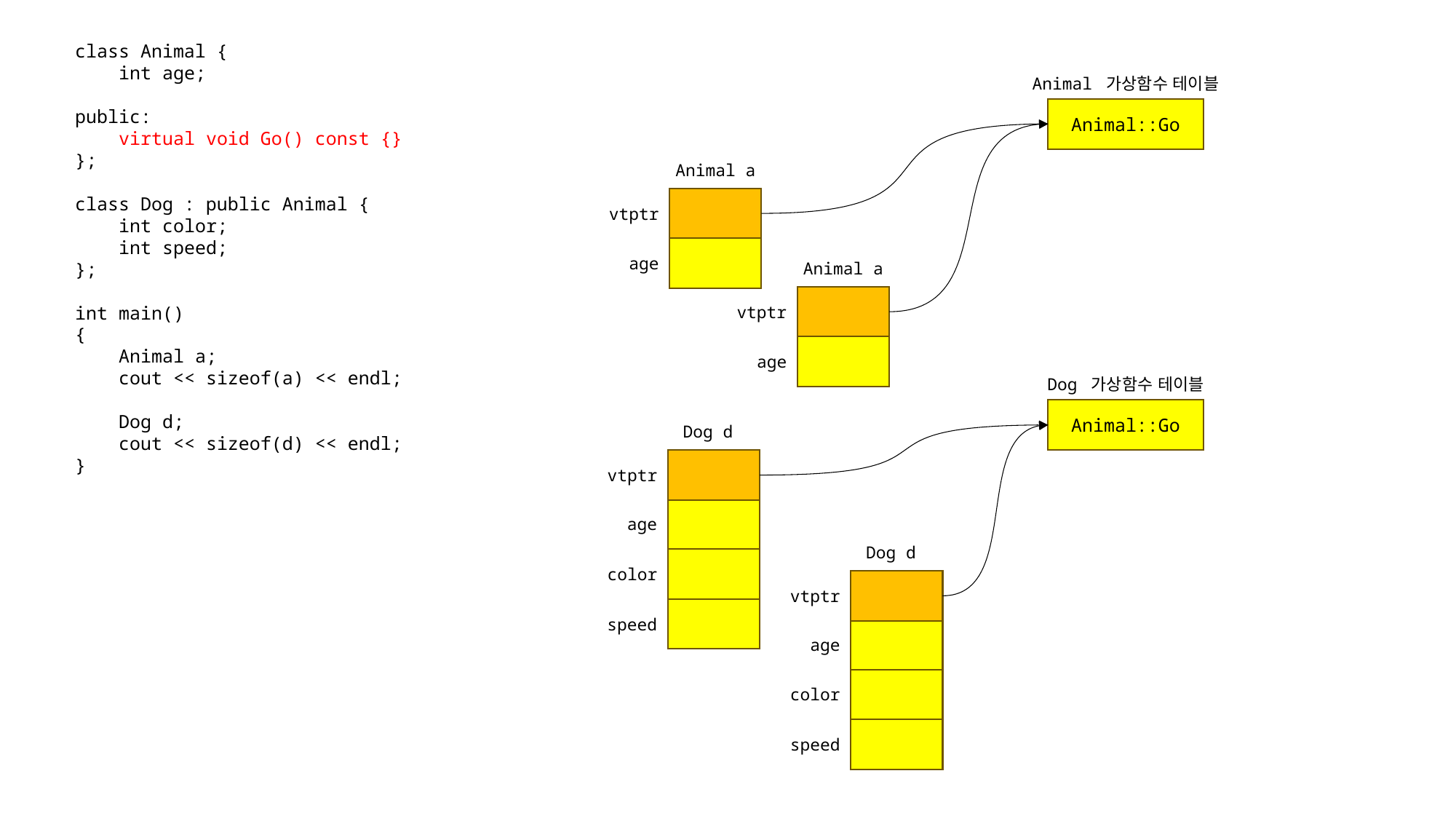

class Animal {
    int age;

public:
    virtual void Go() const {}
};

class Dog : public Animal {
    int color;
    int speed;
};

int main()
{
    Animal a;
    cout << sizeof(a) << endl;

    Dog d;
    cout << sizeof(d) << endl;
}
Animal 가상함수 테이블
Animal::Go
Animal a

vtptr

age
Animal a

vtptr

age
Dog 가상함수 테이블
Animal::Go
Dog d

vtptr

age
Dog d

color

vtptr

speed

age

color

speed